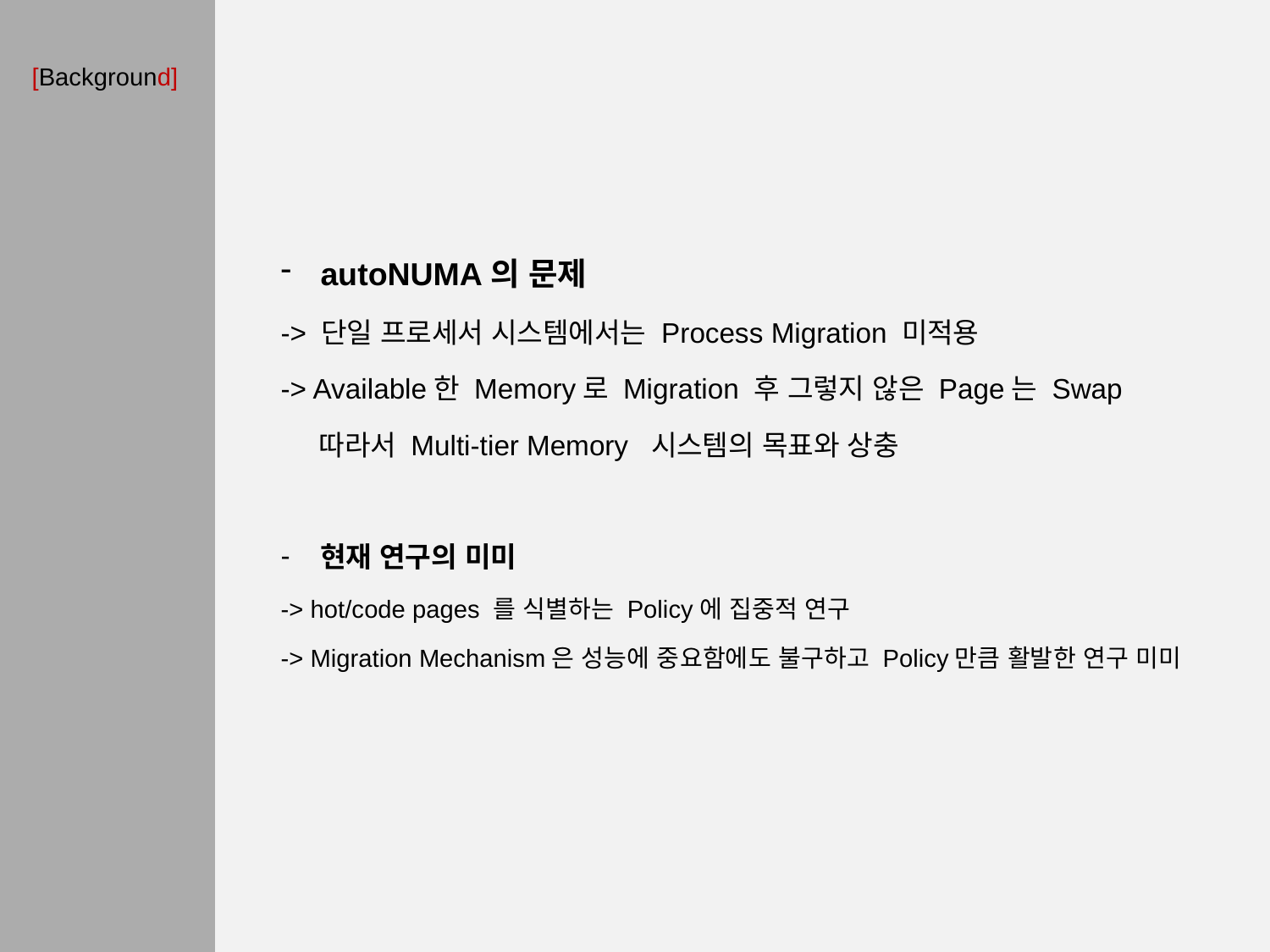

# [Background]
autoNUMA의 문제
-> 단일 프로세서 시스템에서는 Process Migration 미적용
-> Available한 Memory로 Migration 후 그렇지 않은 Page는 Swap
    따라서 Multi-tier Memory  시스템의 목표와 상충

현재 연구의 미미
-> hot/code pages 를 식별하는 Policy에 집중적 연구
-> Migration Mechanism은 성능에 중요함에도 불구하고 Policy만큼 활발한 연구 미미